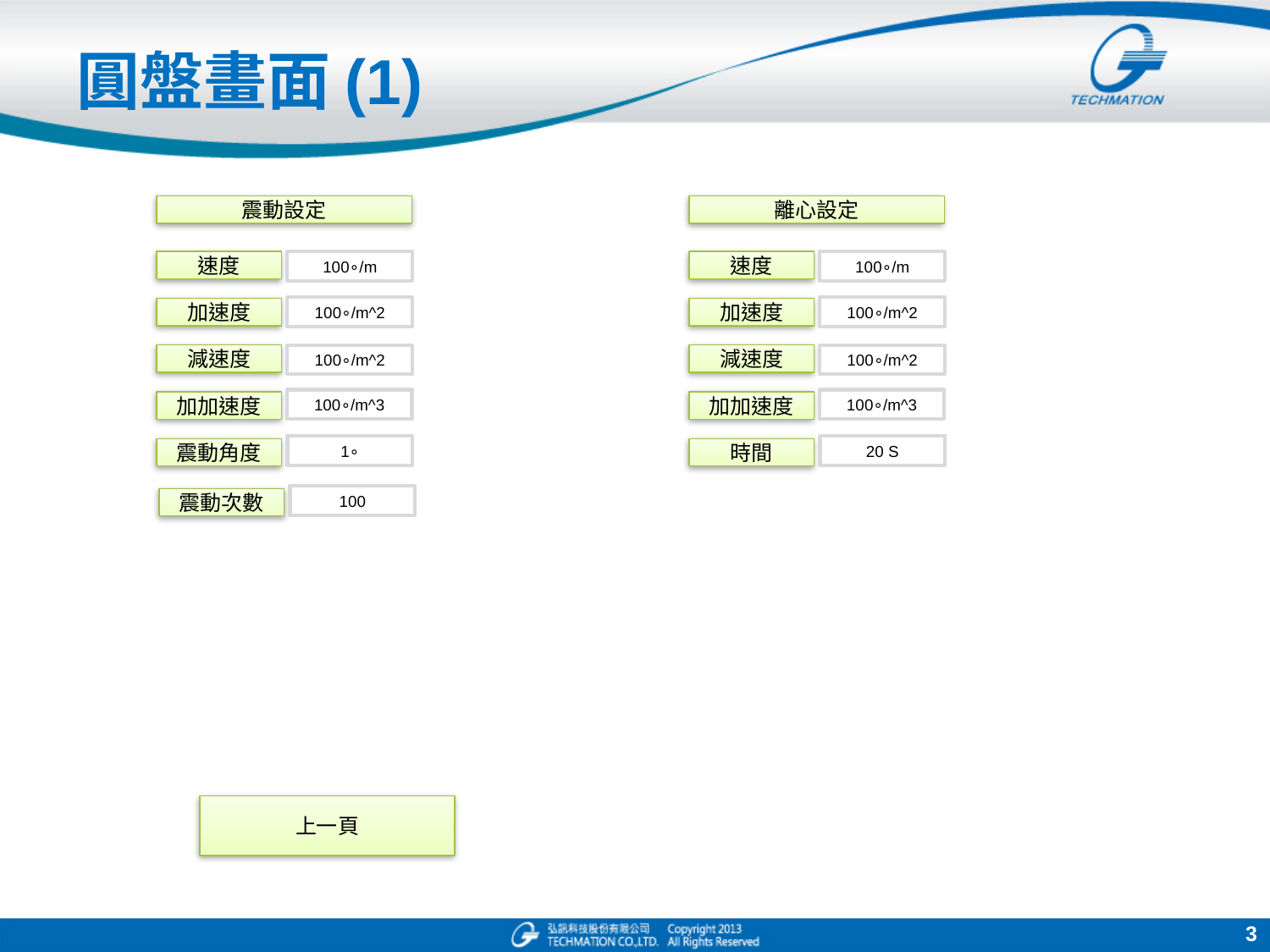

# 圓盤畫面(1)
震動設定
離心設定
速度
100∘/m
速度
100∘/m
100∘/m^2
100∘/m^2
加速度
加速度
減速度
100∘/m^2
減速度
100∘/m^2
100∘/m^3
100∘/m^3
加加速度
加加速度
1∘
20 S
震動角度
時間
100
震動次數
上一頁
3